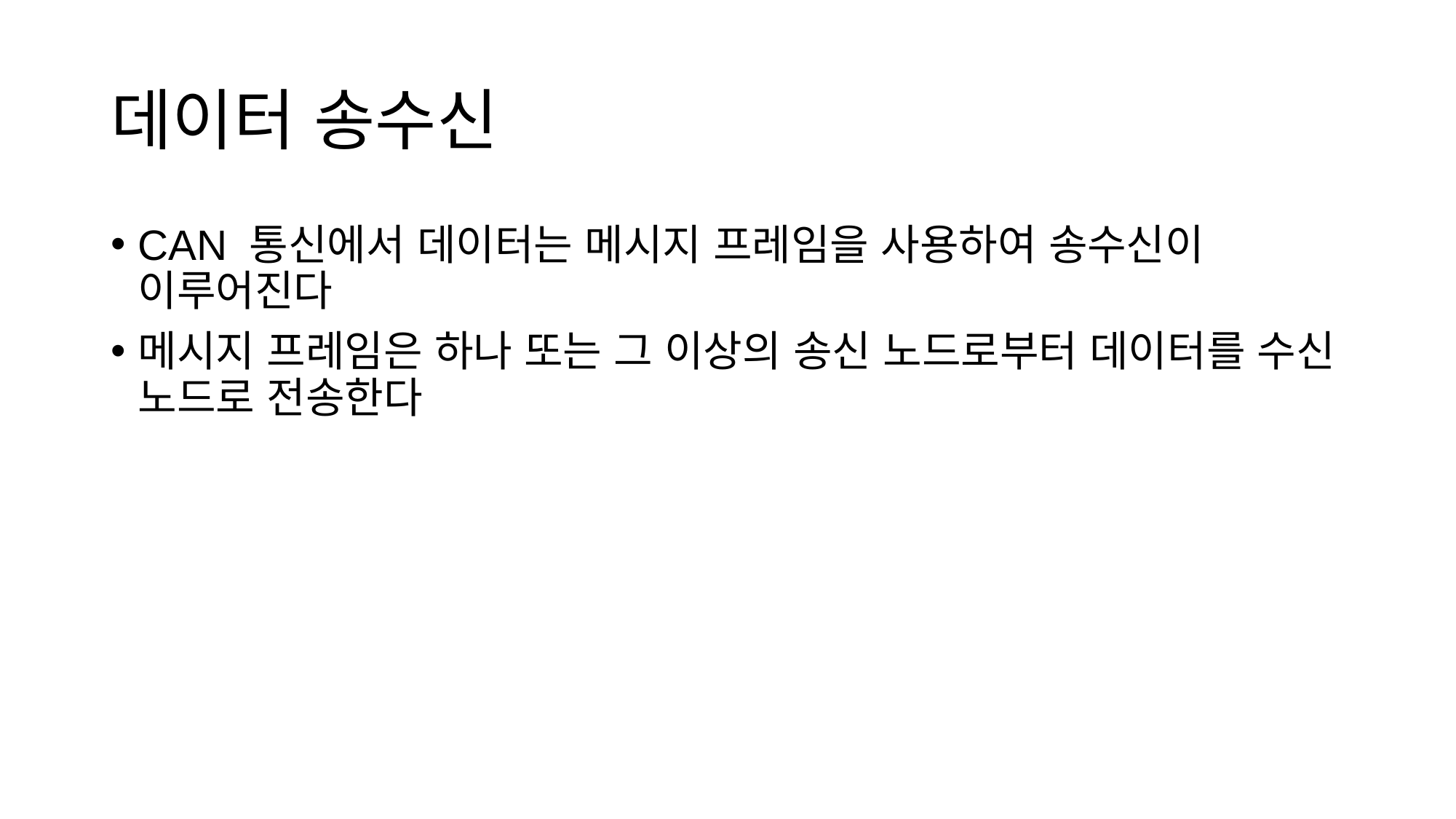

# 데이터 송수신
CAN 통신에서 데이터는 메시지 프레임을 사용하여 송수신이 이루어진다
메시지 프레임은 하나 또는 그 이상의 송신 노드로부터 데이터를 수신 노드로 전송한다